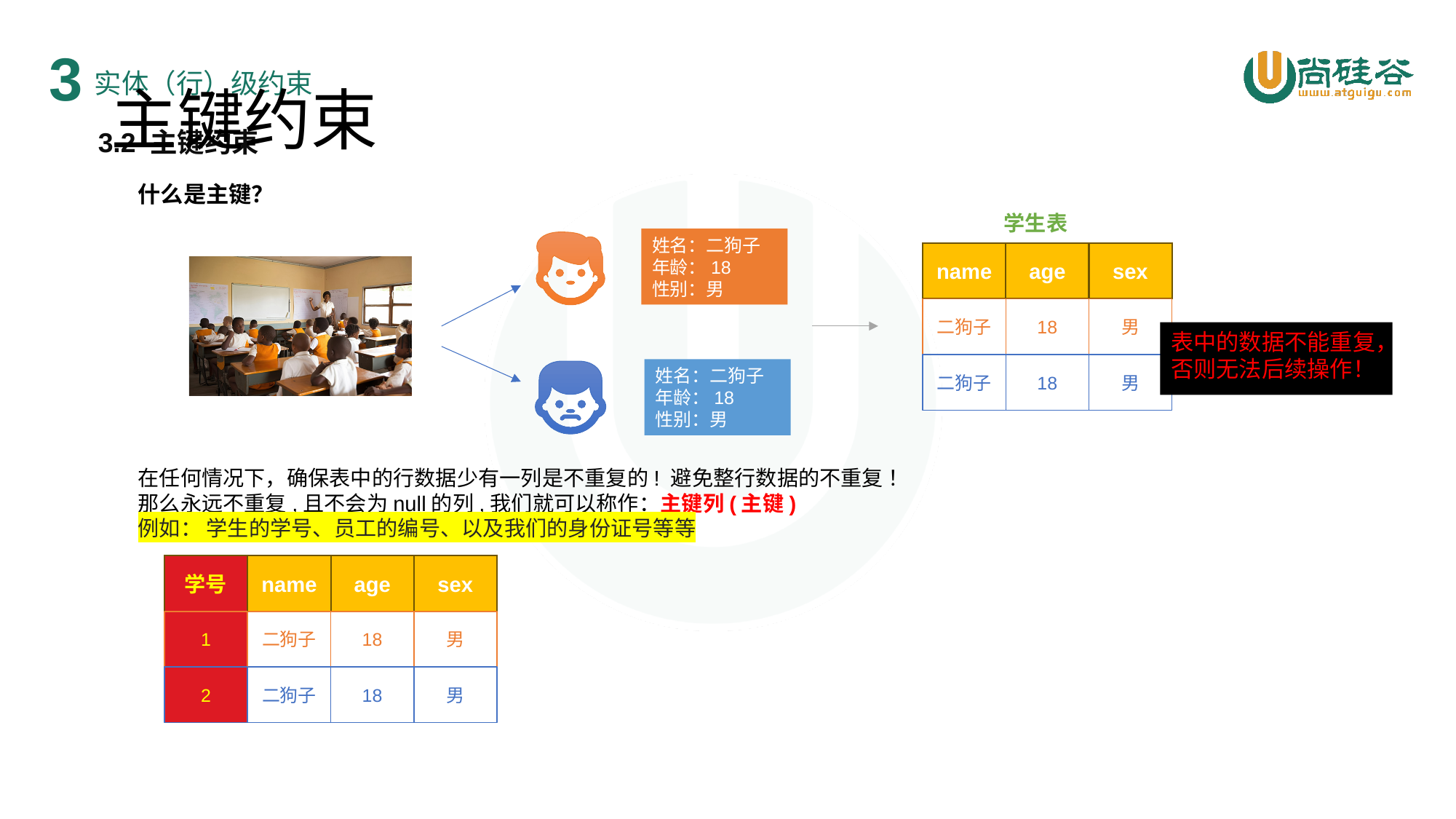

3
# 主键约束
实体（行）级约束
3.2 主键约束
什么是主键？
学生表
姓名：二狗子
年龄：18
性别：男

name
age
sex

二狗子
18
男
表中的数据不能重复，
否则无法后续操作！
二狗子
18
男
姓名：二狗子
年龄：18
性别：男

在任何情况下，确保表中的行数据少有一列是不重复的! 避免整行数据的不重复 ！
那么永远不重复,且不会为null的列,我们就可以称作：主键列(主键)
例如： 学生的学号、员工的编号、以及我们的身份证号等等
学号
name
age
sex
1
二狗子
18
男
2
二狗子
18
男